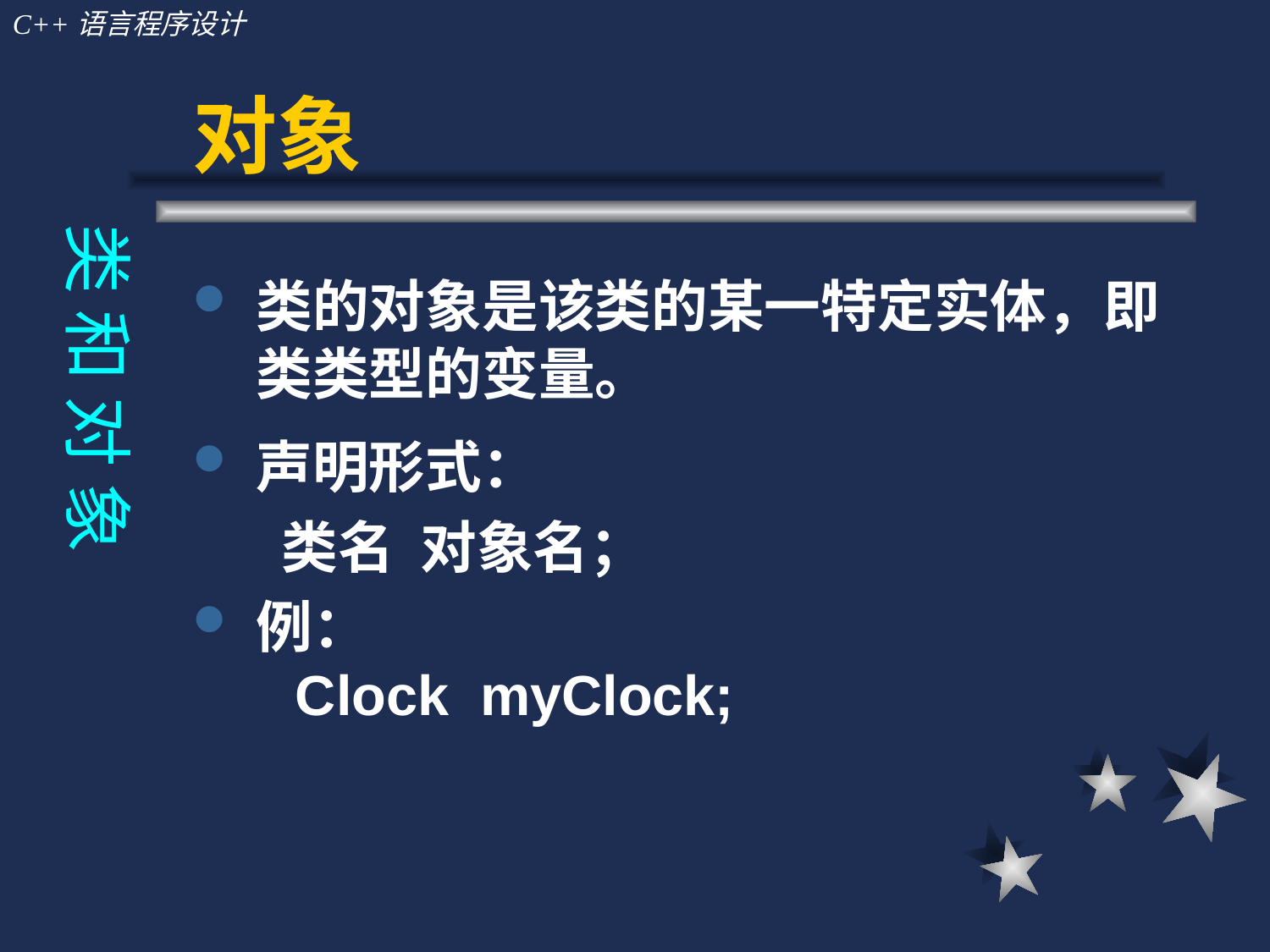

# 对象
类 和 对 象
类的对象是该类的某一特定实体，即类类型的变量。
声明形式：
  类名  对象名；
例：
  Clock  myClock;
29